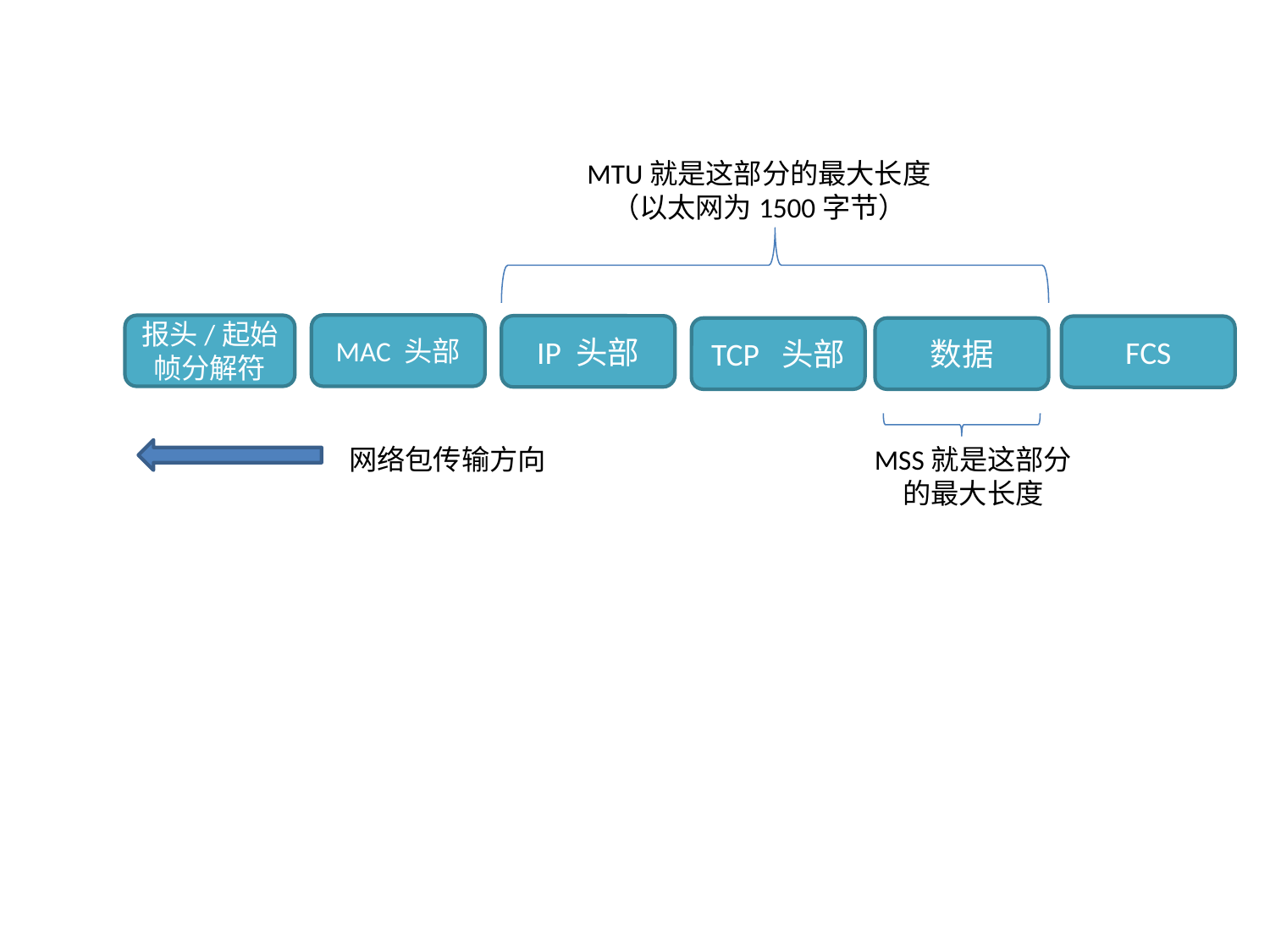

MTU就是这部分的最大长度
（以太网为1500字节）
MAC 头部
报头/起始帧分解符
IP 头部
FCS
TCP  头部
数据

网络包传输方向
MSS就是这部分的最大长度